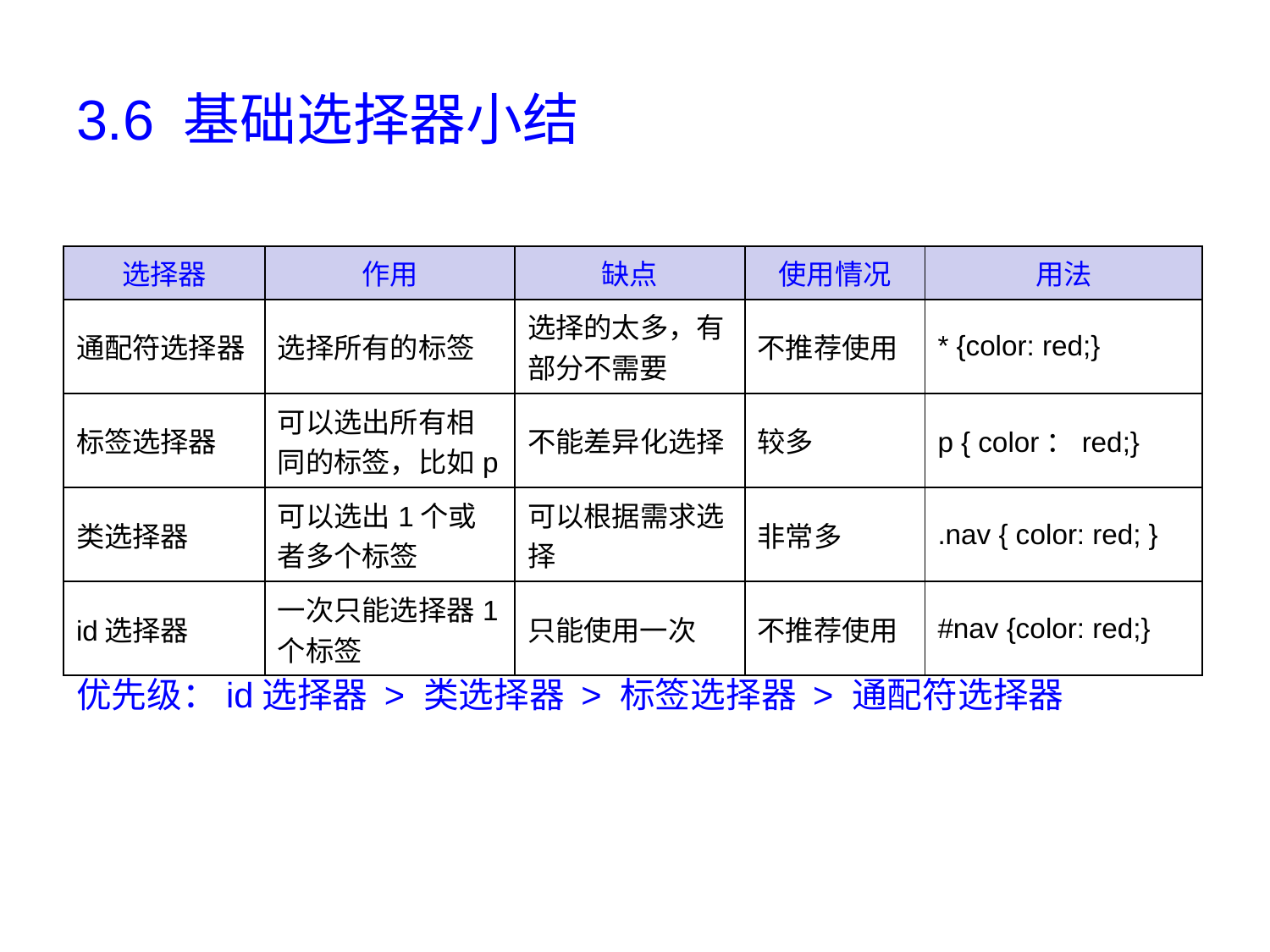

# 3.6 基础选择器小结
| 选择器 | 作用 | 缺点 | 使用情况 | 用法 |
| --- | --- | --- | --- | --- |
| 通配符选择器 | 选择所有的标签 | 选择的太多，有部分不需要 | 不推荐使用 | \* {color: red;} |
| 标签选择器 | 可以选出所有相同的标签，比如p | 不能差异化选择 | 较多 | p { color：red;} |
| 类选择器 | 可以选出1个或者多个标签 | 可以根据需求选择 | 非常多 | .nav { color: red; } |
| id选择器 | 一次只能选择器1个标签 | 只能使用一次 | 不推荐使用 | #nav {color: red;} |
优先级：id选择器 > 类选择器 > 标签选择器 > 通配符选择器